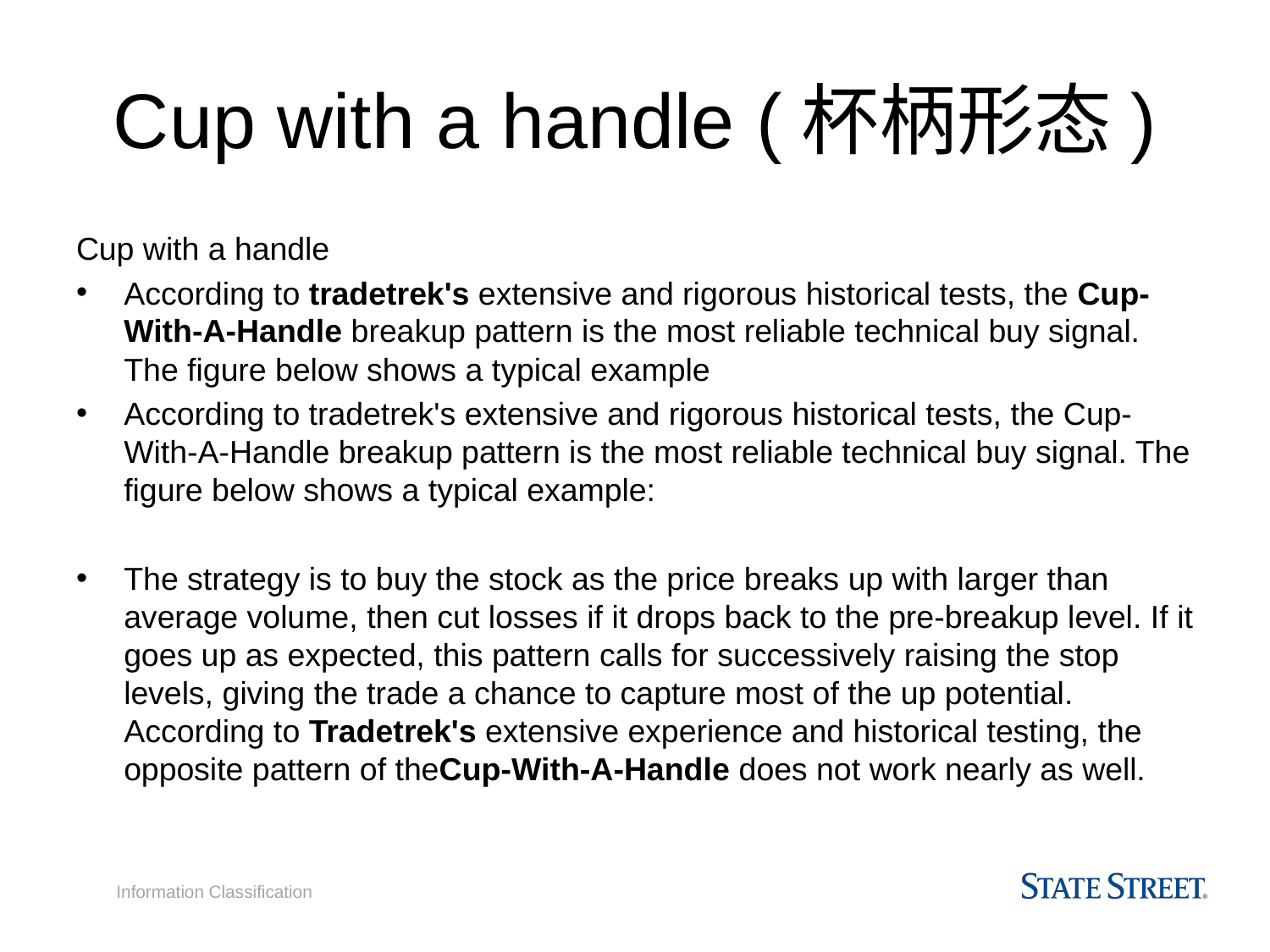

# Cup with a handle (杯柄形态)
Cup with a handle
According to tradetrek's extensive and rigorous historical tests, the Cup-With-A-Handle breakup pattern is the most reliable technical buy signal. The figure below shows a typical example
According to tradetrek's extensive and rigorous historical tests, the Cup-With-A-Handle breakup pattern is the most reliable technical buy signal. The figure below shows a typical example:

The strategy is to buy the stock as the price breaks up with larger than average volume, then cut losses if it drops back to the pre-breakup level. If it goes up as expected, this pattern calls for successively raising the stop levels, giving the trade a chance to capture most of the up potential. According to Tradetrek's extensive experience and historical testing, the opposite pattern of theCup-With-A-Handle does not work nearly as well.